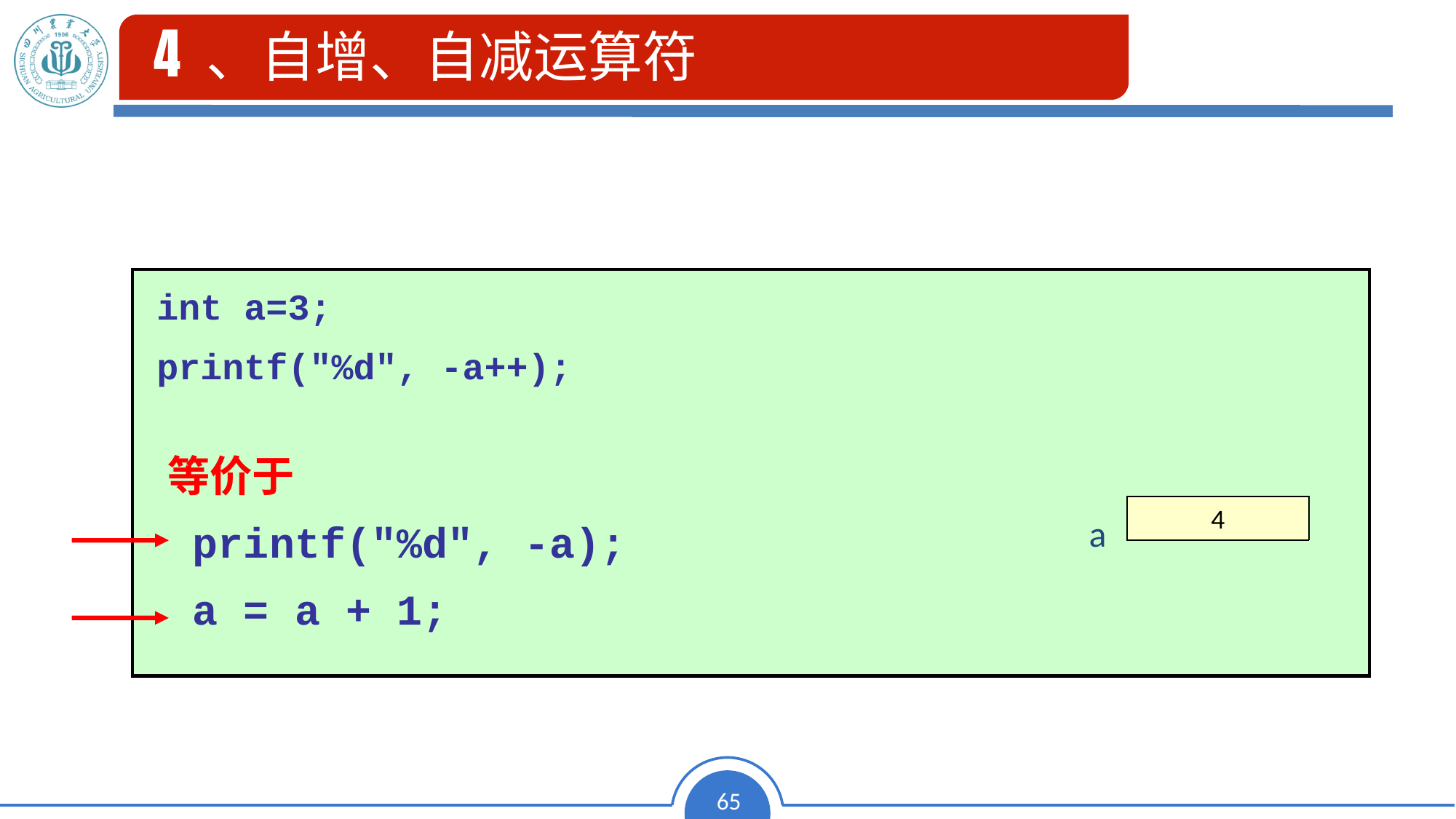

4 、自增、自减运算符
int a=3;
printf("%d", -a++);

等价于
 printf("%d", -a);
 a = a + 1;
4
3
a